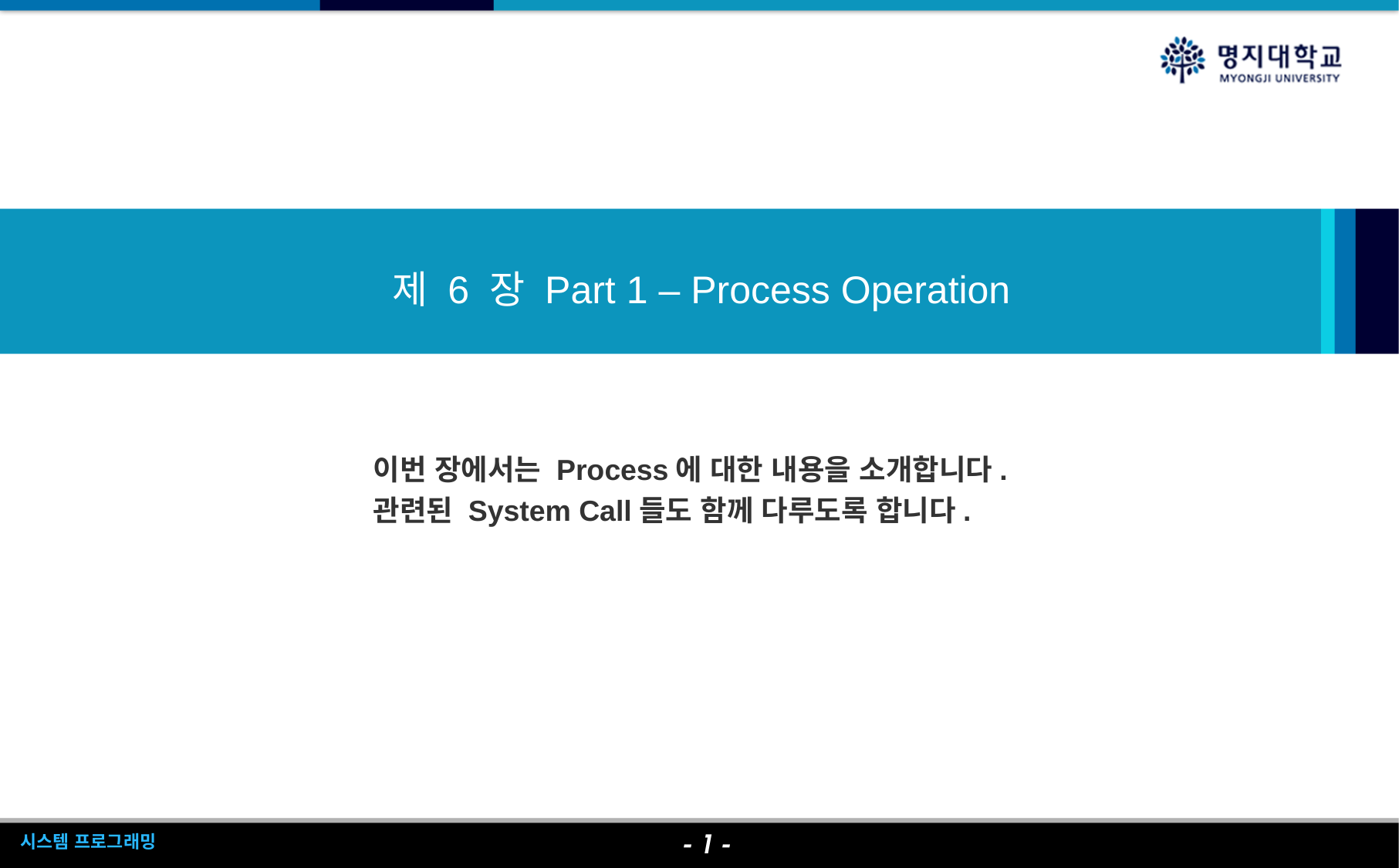

# 제 6 장 Part 1 – Process Operation
이번 장에서는 Process에 대한 내용을 소개합니다.
관련된 System Call들도 함께 다루도록 합니다.
- 1 -